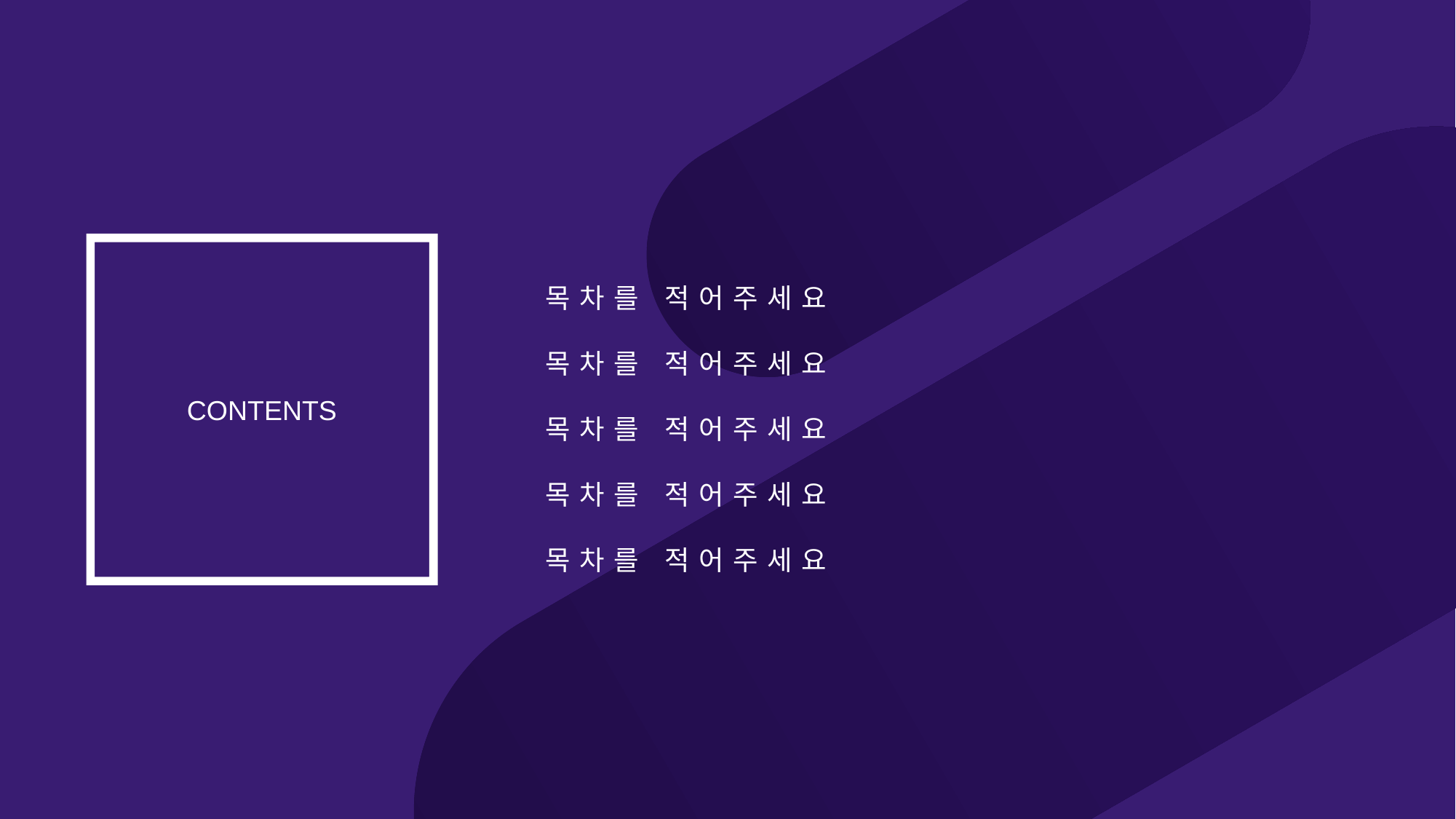

CONTENTS
목차를 적어주세요
목차를 적어주세요
목차를 적어주세요
목차를 적어주세요
목차를 적어주세요